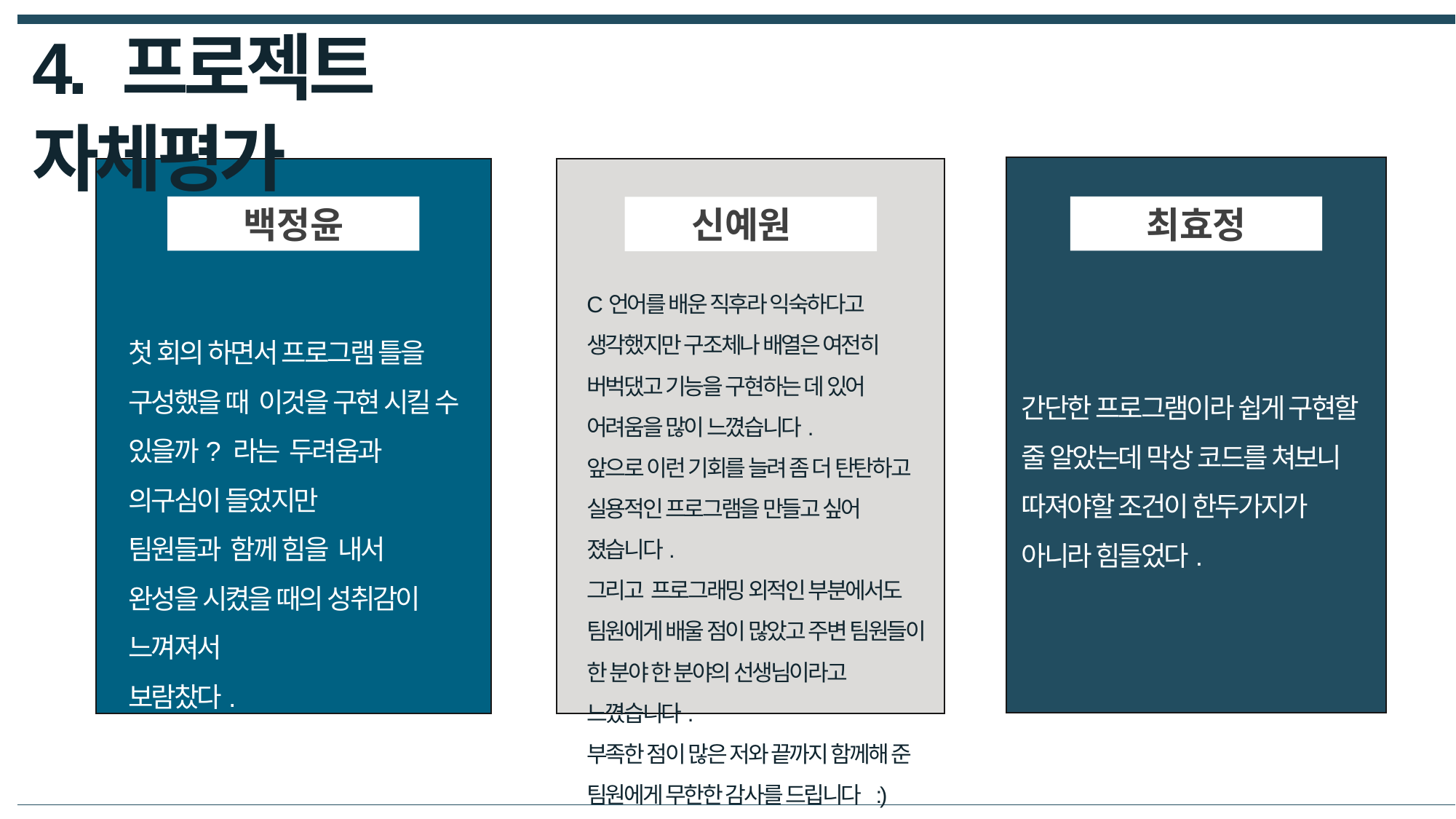

4. 프로젝트 자체평가

백정윤
최효정
신예원

C언어를 배운 직후라 익숙하다고 생각했지만 구조체나 배열은 여전히 버벅댔고 기능을 구현하는 데 있어 어려움을 많이 느꼈습니다.
앞으로 이런 기회를 늘려 좀 더 탄탄하고 실용적인 프로그램을 만들고 싶어 졌습니다.
그리고  프로그래밍 외적인 부분에서도 팀원에게 배울 점이 많았고 주변 팀원들이 한 분야 한 분야의 선생님이라고 느꼈습니다.
부족한 점이 많은 저와 끝까지 함께해 준 팀원에게 무한한 감사를 드립니다  :)
첫 회의 하면서 프로그램 틀을 구성했을 때  이것을 구현 시킬 수 있을까? 라는  두려움과 의구심이 들었지만
팀원들과  함께 힘을  내서  완성을 시켰을 때의 성취감이 느껴져서
보람찼다.
간단한 프로그램이라 쉽게 구현할 줄 알았는데 막상 코드를 쳐보니 따져야할 조건이 한두가지가 아니라 힘들었다.